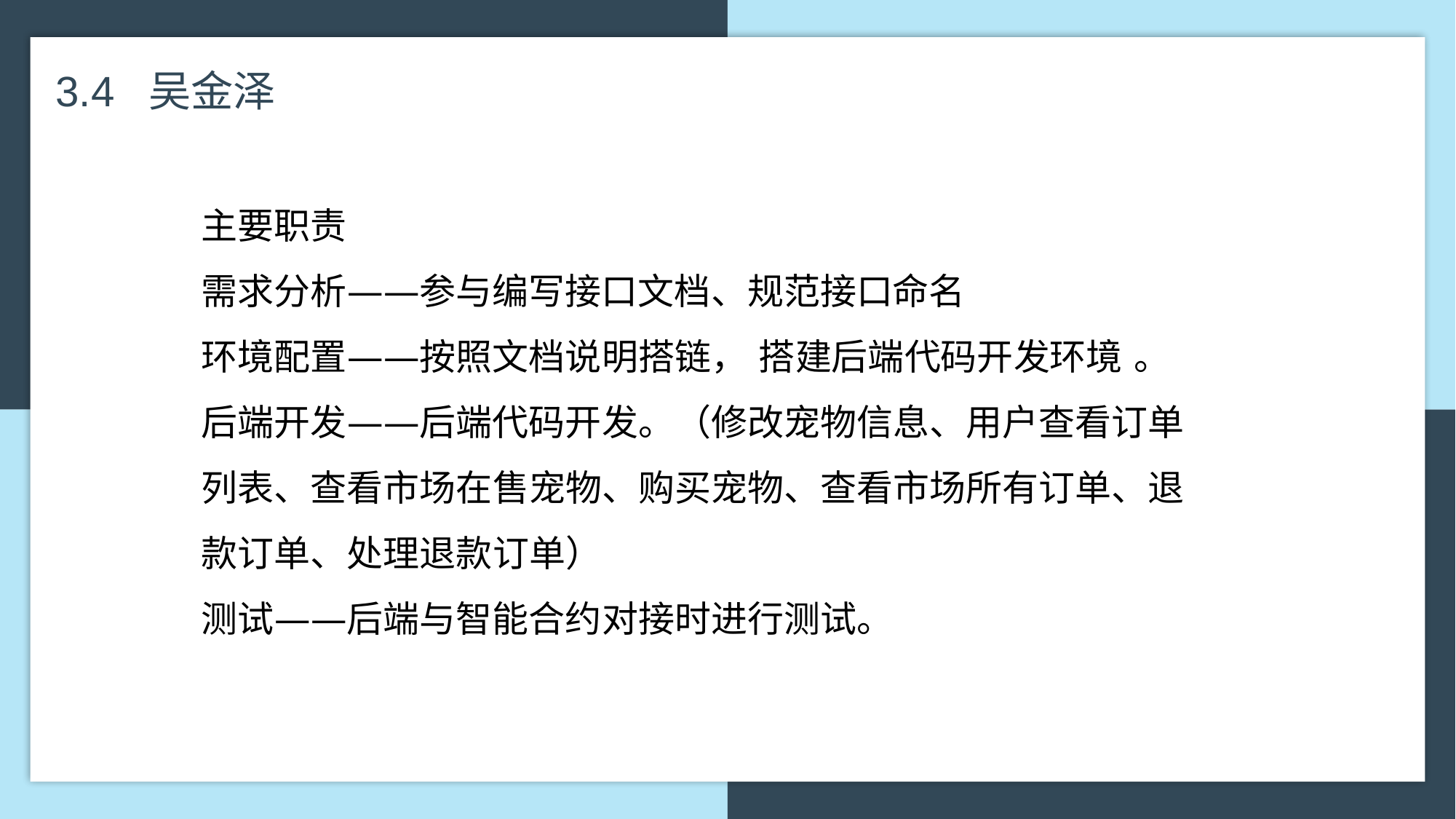

3.4  吴金泽

主要职责
需求分析——参与编写接口文档、规范接口命名
环境配置——按照文档说明搭链， 搭建后端代码开发环境 。
后端开发——后端代码开发。（修改宠物信息、用户查看订单列表、查看市场在售宠物、购买宠物、查看市场所有订单、退款订单、处理退款订单）
测试——后端与智能合约对接时进行测试。